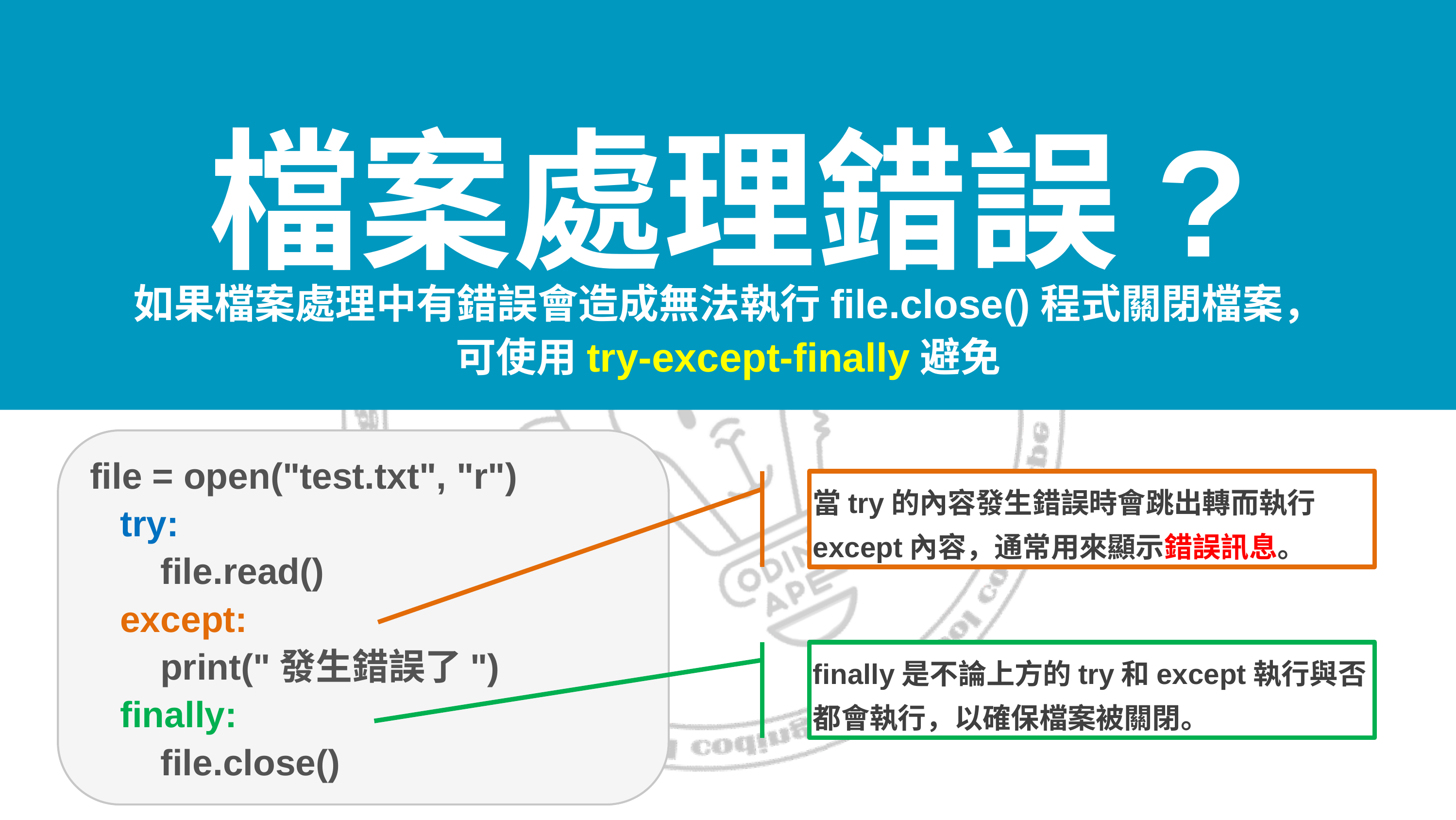

檔案處理錯誤?
如果檔案處理中有錯誤會造成無法執行file.close()程式關閉檔案，
可使用try-except-finally避免
 file = open("test.txt", "r")
    try:
        file.read()
    except:
        print("發生錯誤了")
    finally:
        file.close()
當try的內容發生錯誤時會跳出轉而執行except內容，通常用來顯示錯誤訊息。
finally是不論上方的try和except執行與否都會執行，以確保檔案被關閉。